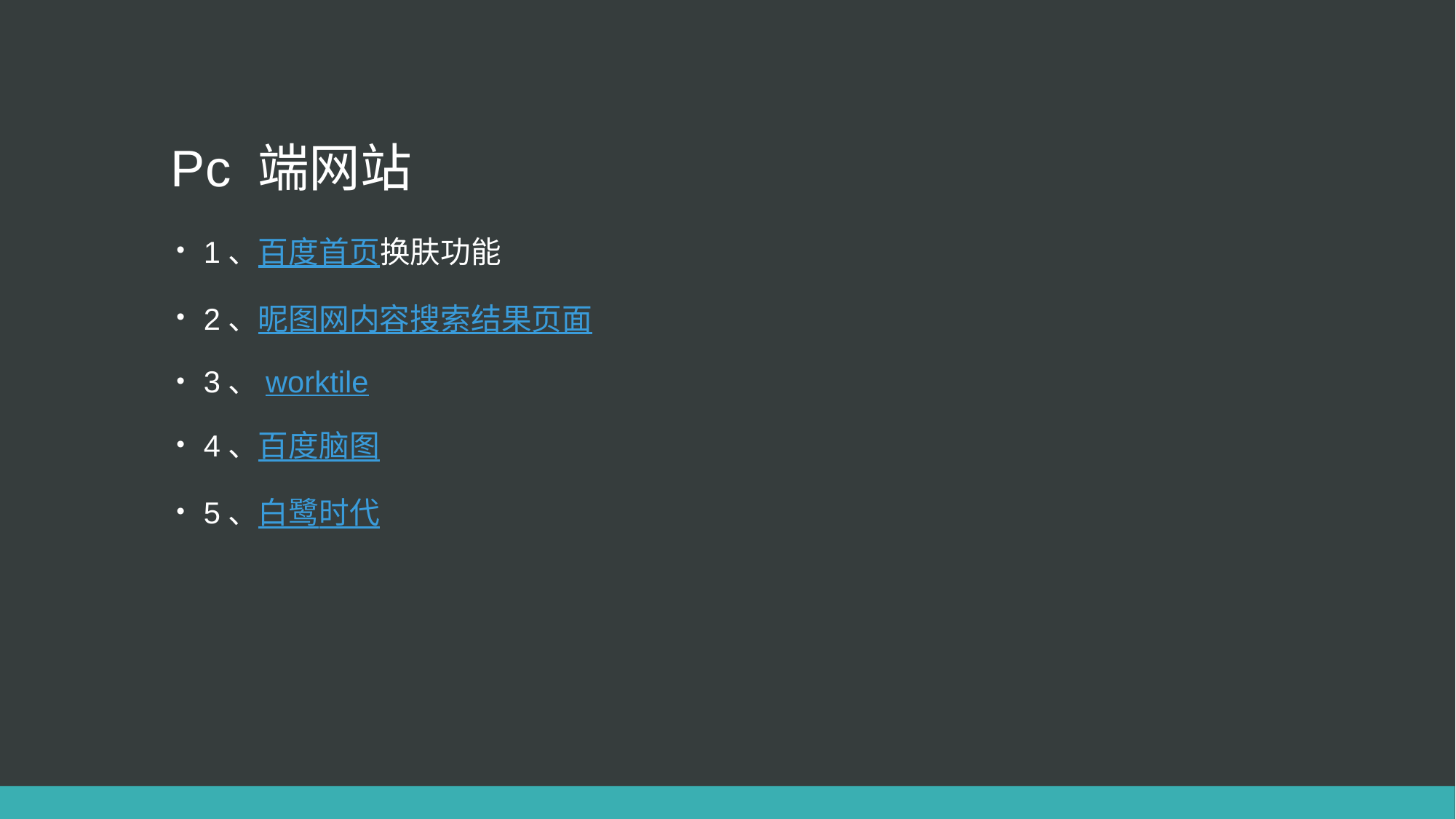

# Pc 端网站
1、百度首页换肤功能
2、昵图网内容搜索结果页面
3、worktile
4、百度脑图
5、白鹭时代